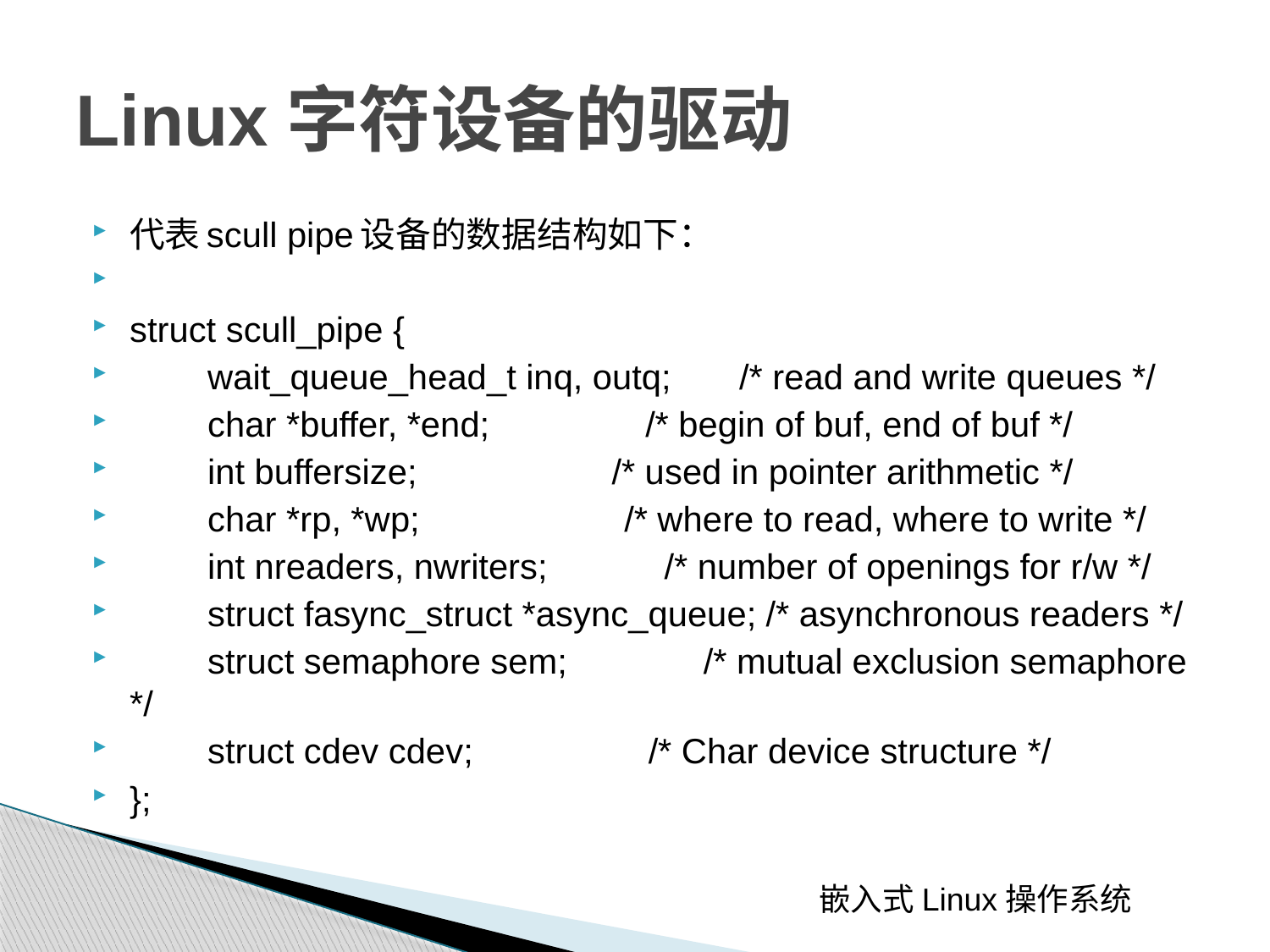

# Linux字符设备的驱动
代表scull pipe设备的数据结构如下：

struct scull_pipe {
        wait_queue_head_t inq, outq;       /* read and write queues */
        char *buffer, *end;                /* begin of buf, end of buf */
        int buffersize;                    /* used in pointer arithmetic */
        char *rp, *wp;                     /* where to read, where to write */
        int nreaders, nwriters;            /* number of openings for r/w */
        struct fasync_struct *async_queue; /* asynchronous readers */
        struct semaphore sem;              /* mutual exclusion semaphore */
        struct cdev cdev;                  /* Char device structure */
};
         嵌入式Linux操作系统